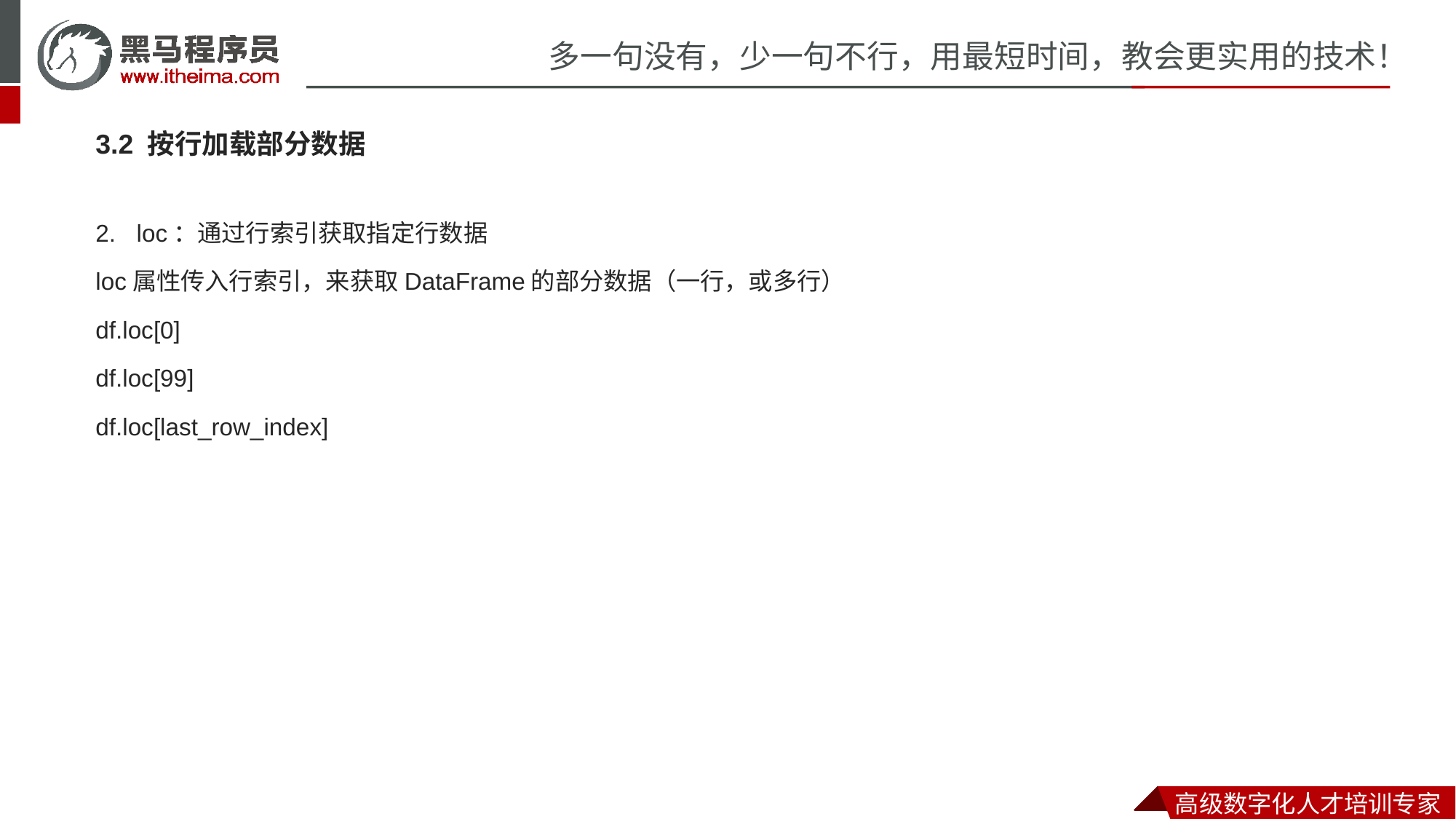

3.2 按行加载部分数据
loc：通过行索引获取指定行数据
loc属性传入行索引，来获取DataFrame的部分数据（一行，或多行）
df.loc[0]
df.loc[99]
df.loc[last_row_index]